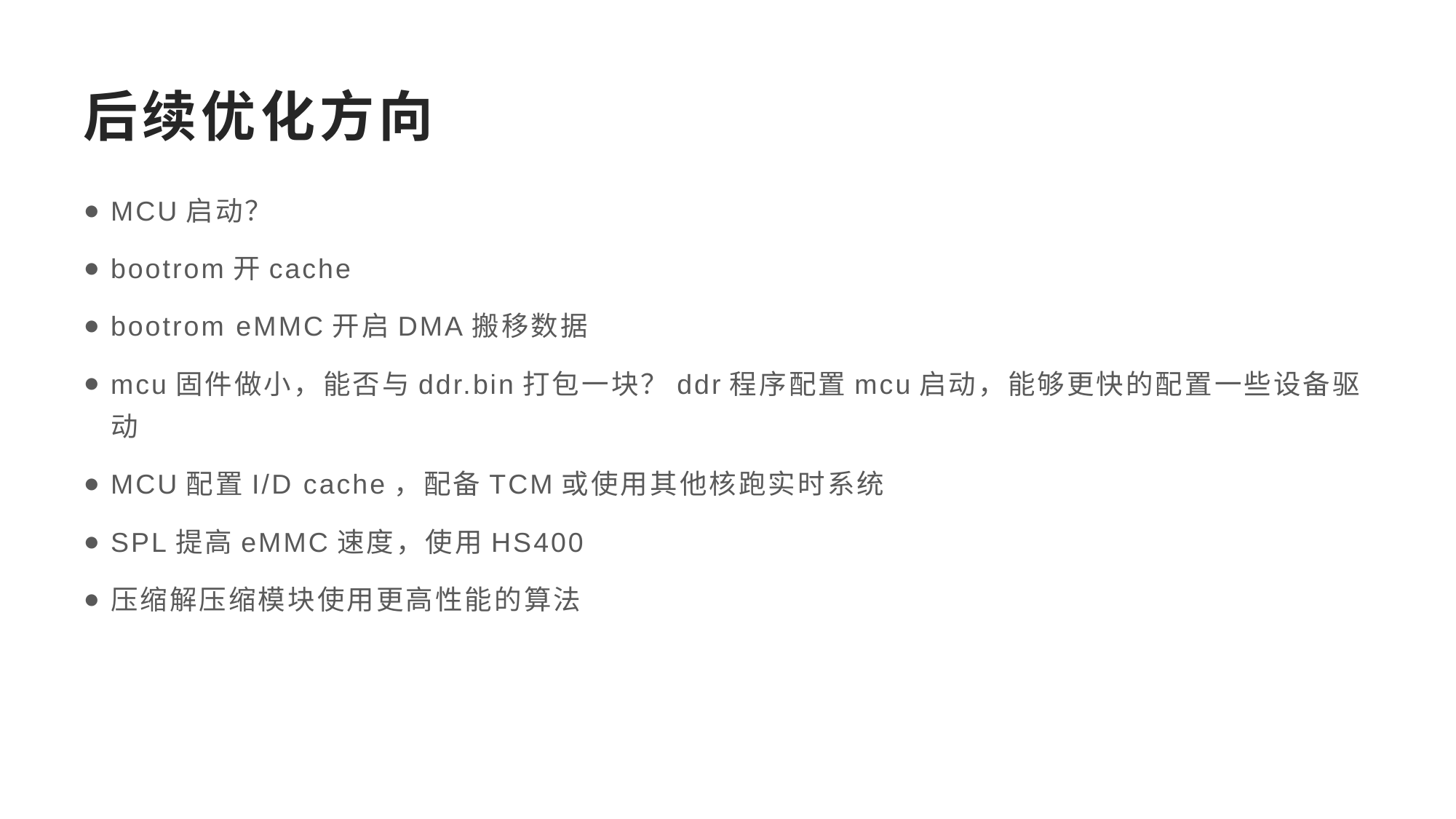

# 后续优化方向
MCU启动？
bootrom开cache
bootrom eMMC开启DMA搬移数据
mcu固件做小，能否与ddr.bin打包一块？ddr程序配置mcu启动，能够更快的配置一些设备驱动
MCU配置I/D cache，配备TCM或使用其他核跑实时系统
SPL提高eMMC速度，使用HS400
压缩解压缩模块使用更高性能的算法